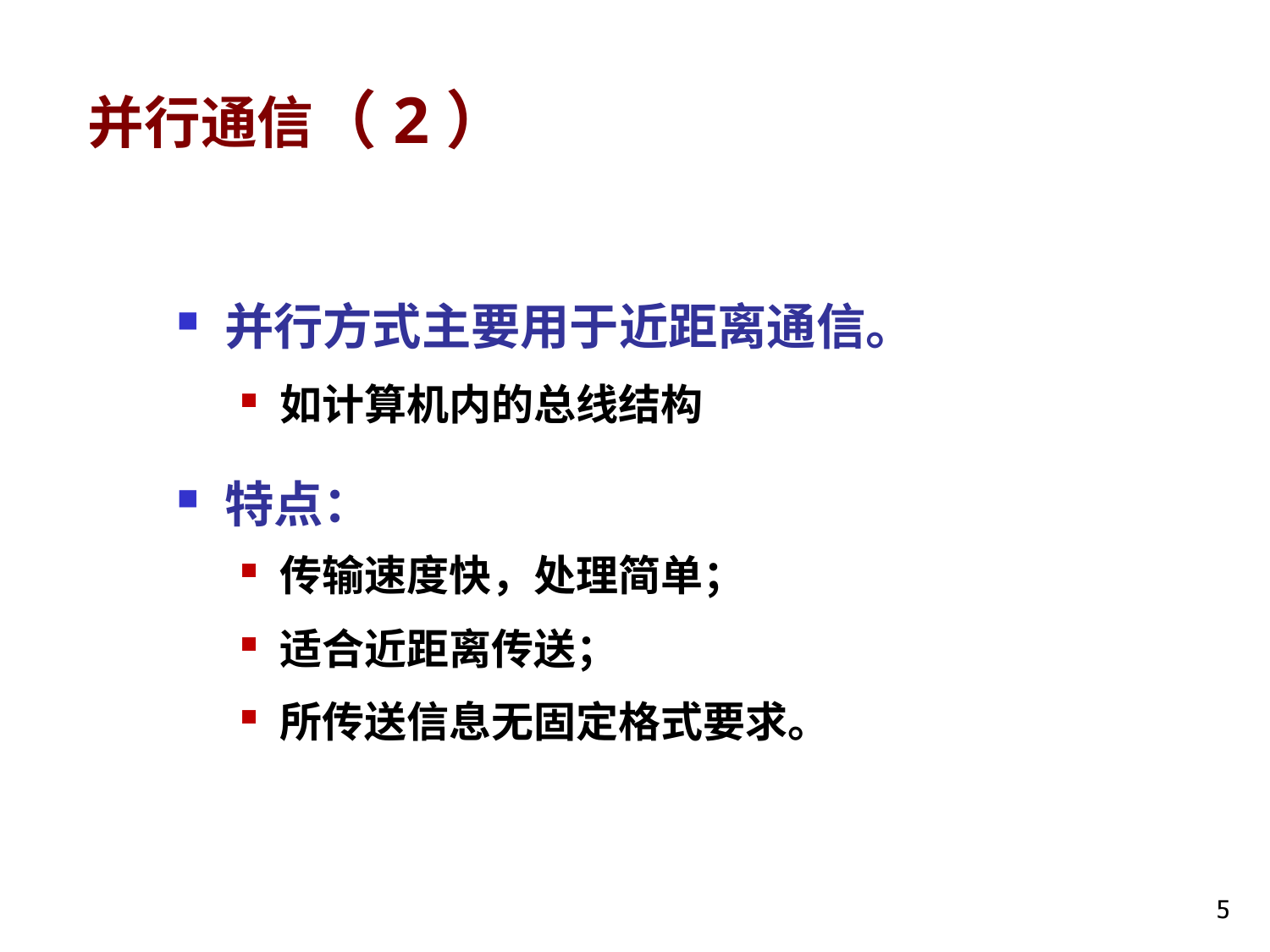

# 并行通信（2）
并行方式主要用于近距离通信。
如计算机内的总线结构
特点：
传输速度快，处理简单；
适合近距离传送；
所传送信息无固定格式要求。
5